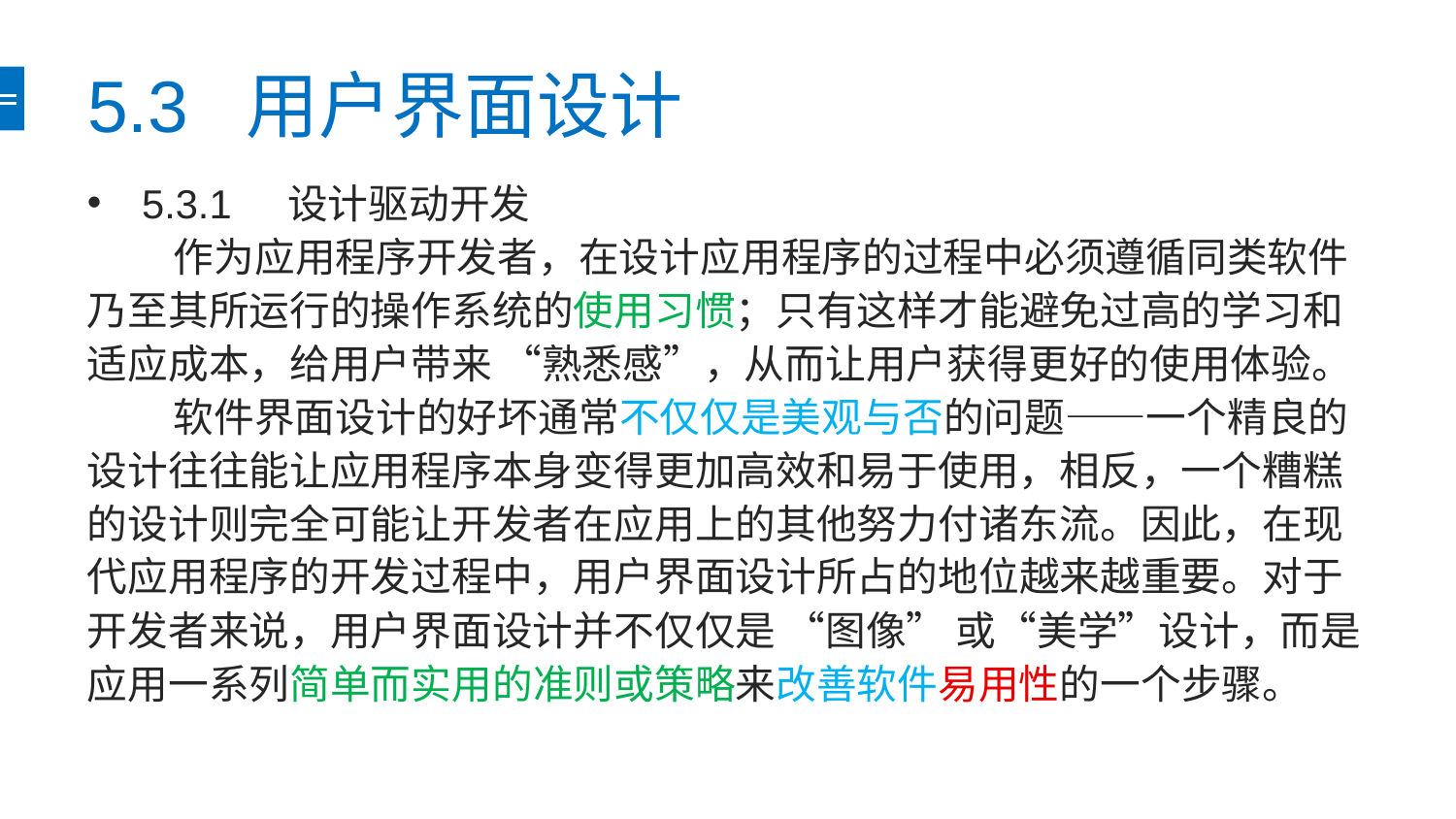

# 5.3  用户界面设计
5.3.1	设计驱动开发
作为应用程序开发者，在设计应用程序的过程中必须遵循同类软件乃至其所运行的操作系统的使用习惯；只有这样才能避免过高的学习和适应成本，给用户带来 “熟悉感”，从而让用户获得更好的使用体验。
软件界面设计的好坏通常不仅仅是美观与否的问题——一个精良的设计往往能让应用程序本身变得更加高效和易于使用，相反，一个糟糕的设计则完全可能让开发者在应用上的其他努力付诸东流。因此，在现代应用程序的开发过程中，用户界面设计所占的地位越来越重要。对于开发者来说，用户界面设计并不仅仅是 “图像” 或“美学”设计，而是应用一系列简单而实用的准则或策略来改善软件易用性的一个步骤。